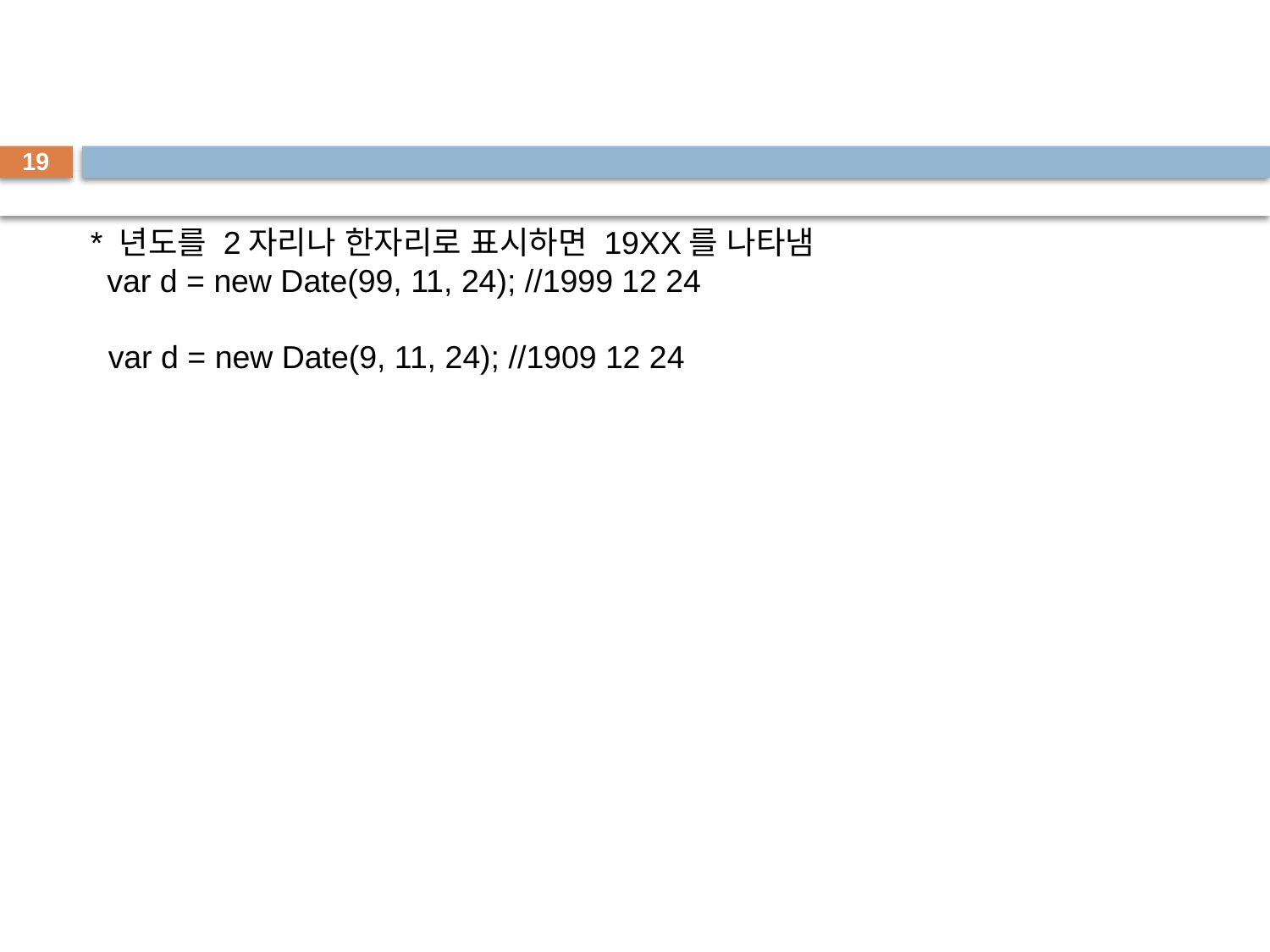

#
19
* 년도를 2자리나 한자리로 표시하면 19XX를 나타냄
 var d = new Date(99, 11, 24); //1999 12 24
  var d = new Date(9, 11, 24); //1909 12 24